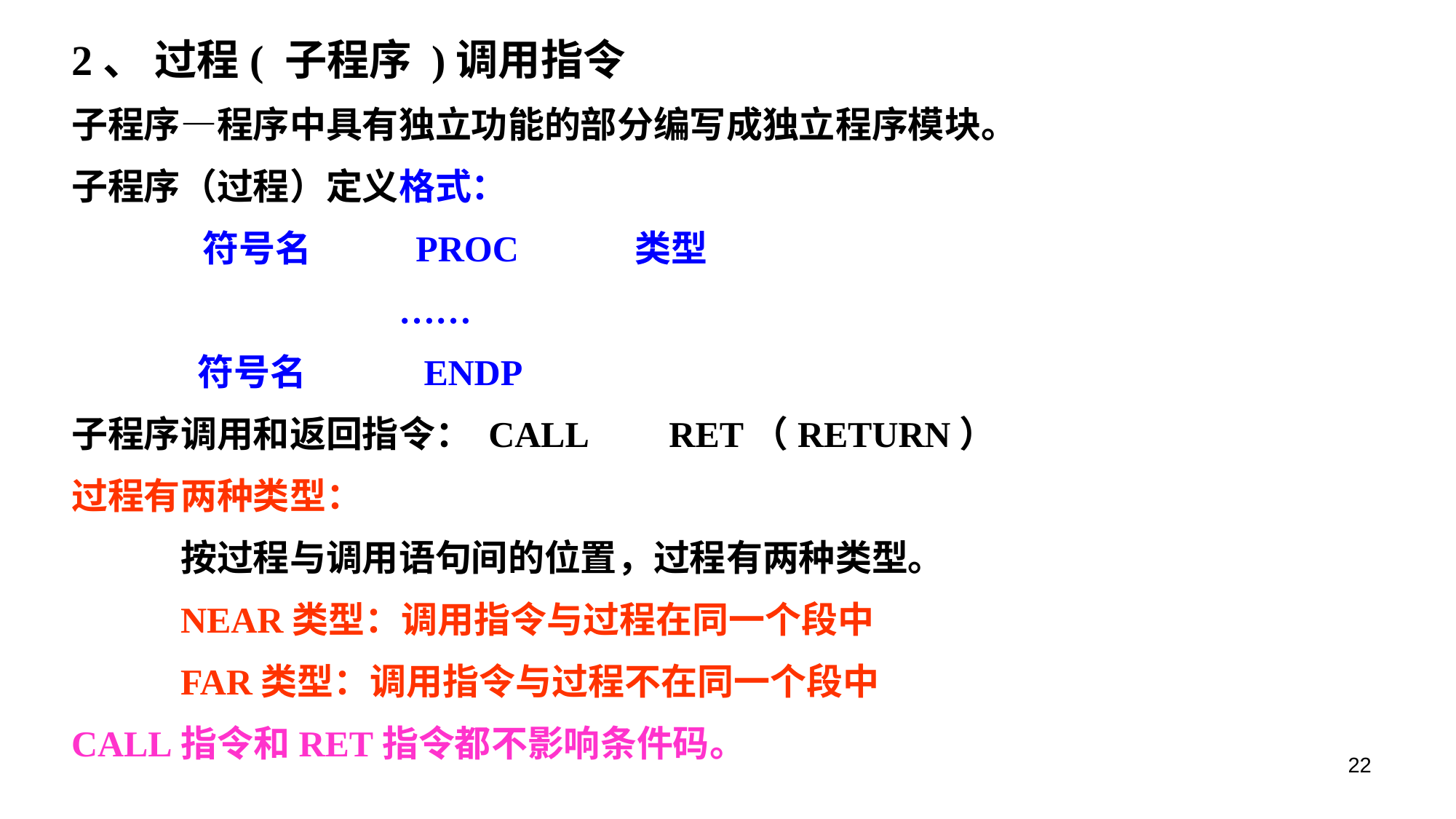

2、 过程( 子程序 )调用指令
子程序—程序中具有独立功能的部分编写成独立程序模块。
子程序（过程）定义格式：
               符号名 	 PROC 	 类型
      		 	……
   	 符号名	  ENDP
子程序调用和返回指令： CALL         RET（RETURN）
过程有两种类型：
	按过程与调用语句间的位置，过程有两种类型。
	NEAR类型：调用指令与过程在同一个段中
	FAR类型：调用指令与过程不在同一个段中
CALL指令和RET指令都不影响条件码。
22